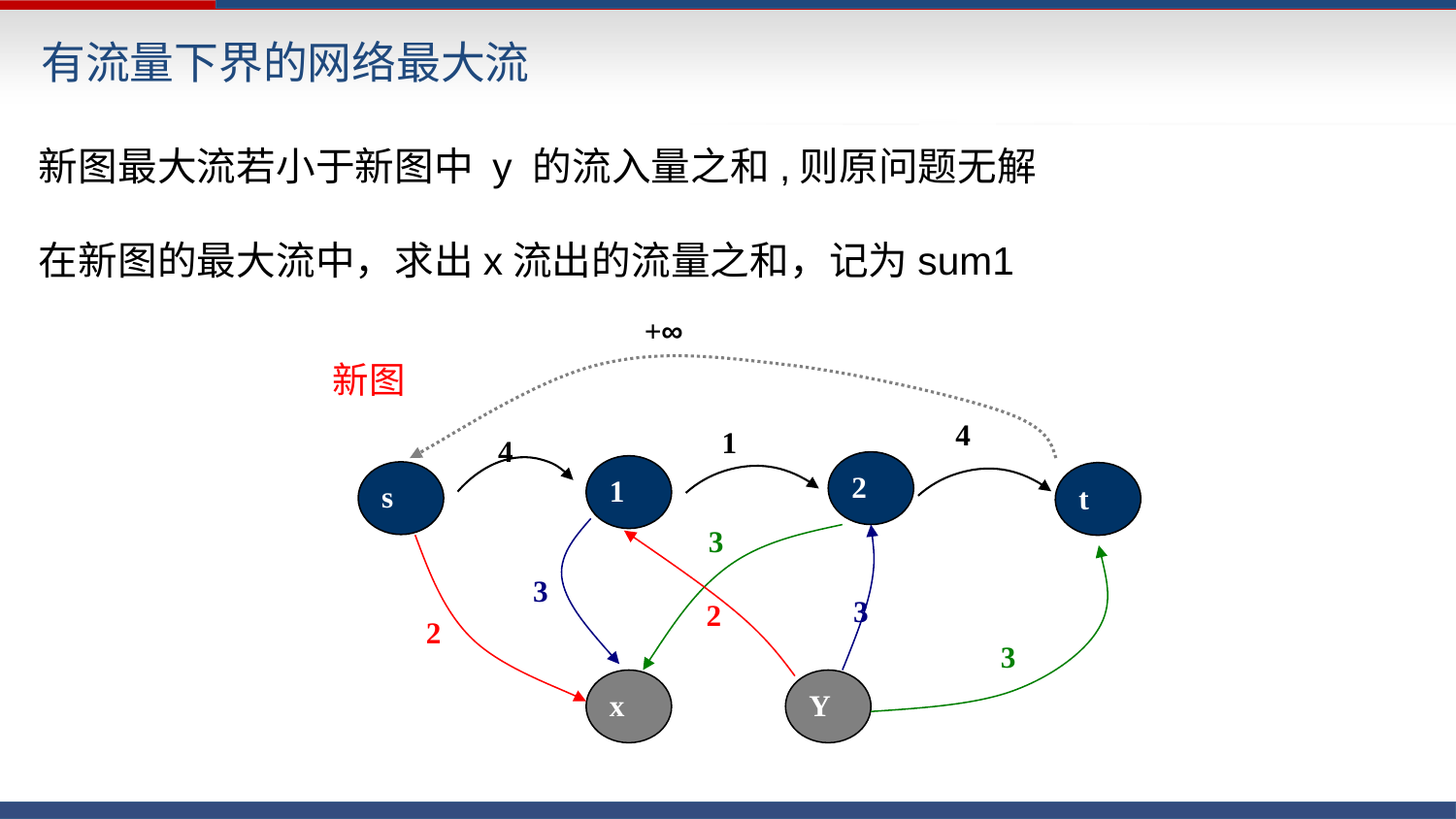

有流量下界的网络最大流
新图最大流若小于新图中 y 的流入量之和,则原问题无解

在新图的最大流中，求出x流出的流量之和，记为sum1
+∞

新图
4

1

4

2
1

s
t
3

3
3
2
2
3
x
Y